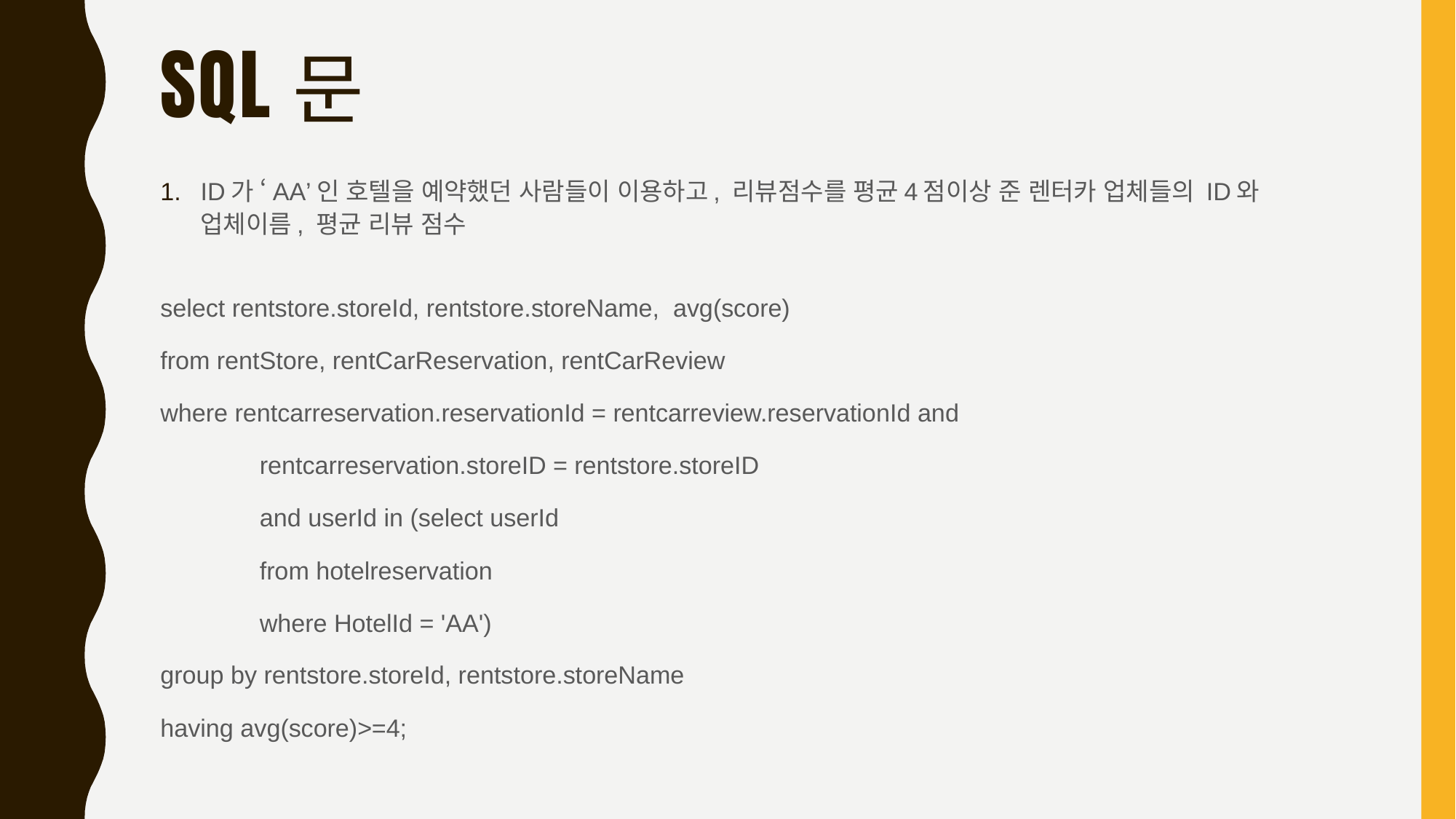

# sql문
ID가 ‘AA’인 호텔을 예약했던 사람들이 이용하고, 리뷰점수를 평균4점이상 준 렌터카 업체들의 ID와 업체이름, 평균 리뷰 점수

select rentstore.storeId, rentstore.storeName,  avg(score)
from rentStore, rentCarReservation, rentCarReview
where rentcarreservation.reservationId = rentcarreview.reservationId and
	rentcarreservation.storeID = rentstore.storeID
	and userId in (select userId
	from hotelreservation
	where HotelId = 'AA')
group by rentstore.storeId, rentstore.storeName
having avg(score)>=4;